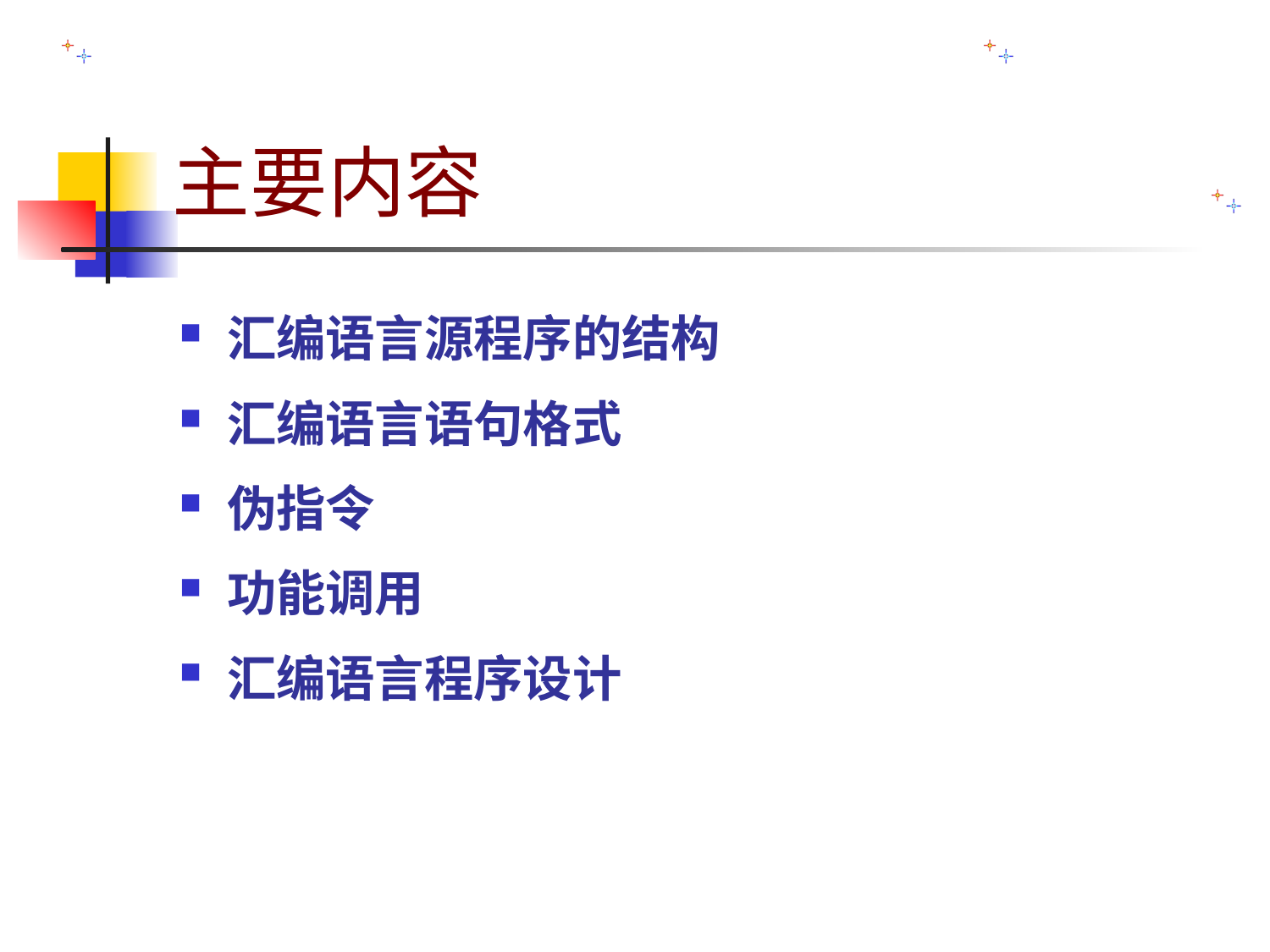

# 主要内容
汇编语言源程序的结构
汇编语言语句格式
伪指令
功能调用
汇编语言程序设计